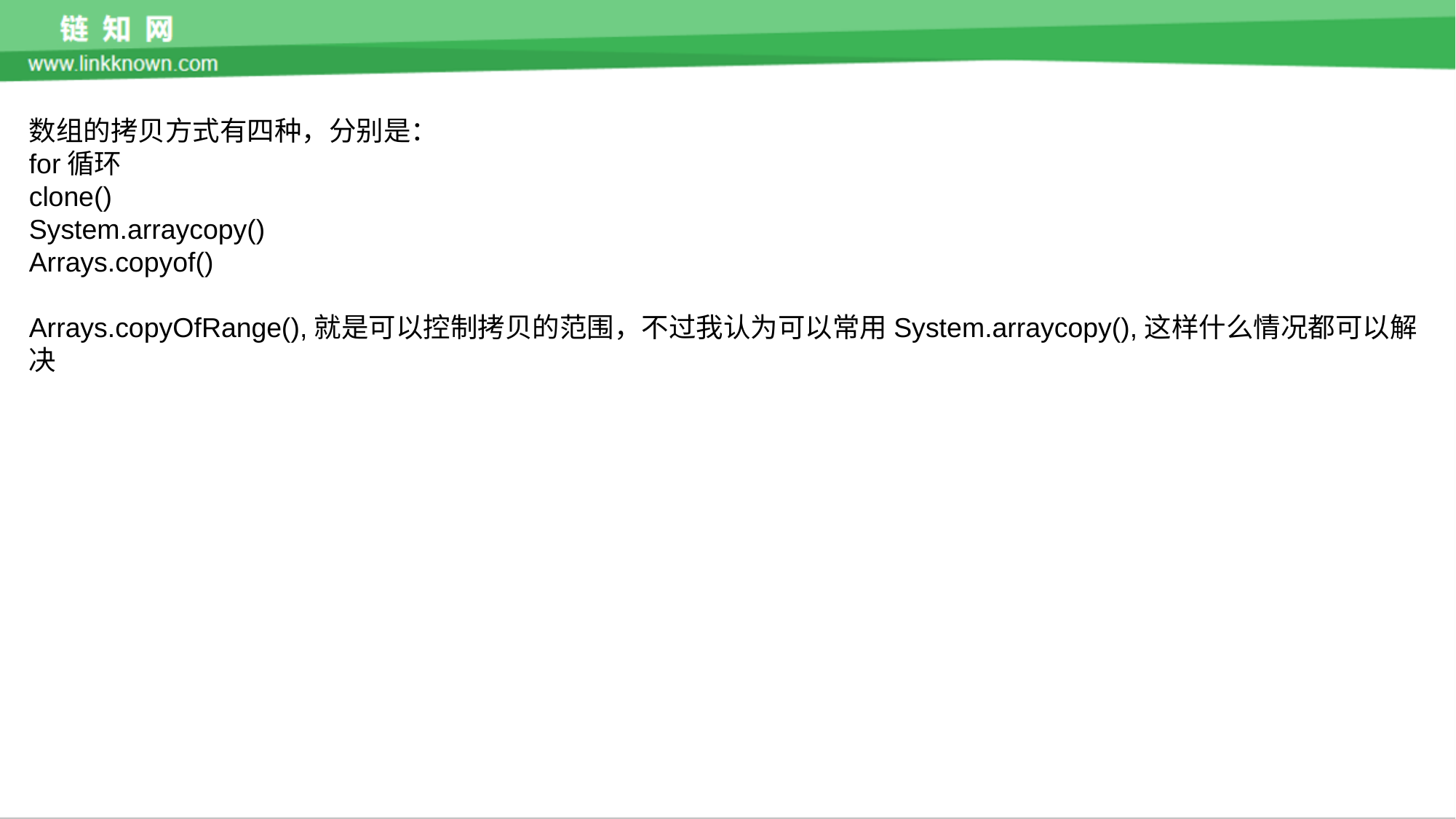

数组的拷贝方式有四种，分别是：
for循环
clone()
System.arraycopy()
Arrays.copyof()

Arrays.copyOfRange(),就是可以控制拷贝的范围，不过我认为可以常用System.arraycopy(),这样什么情况都可以解决